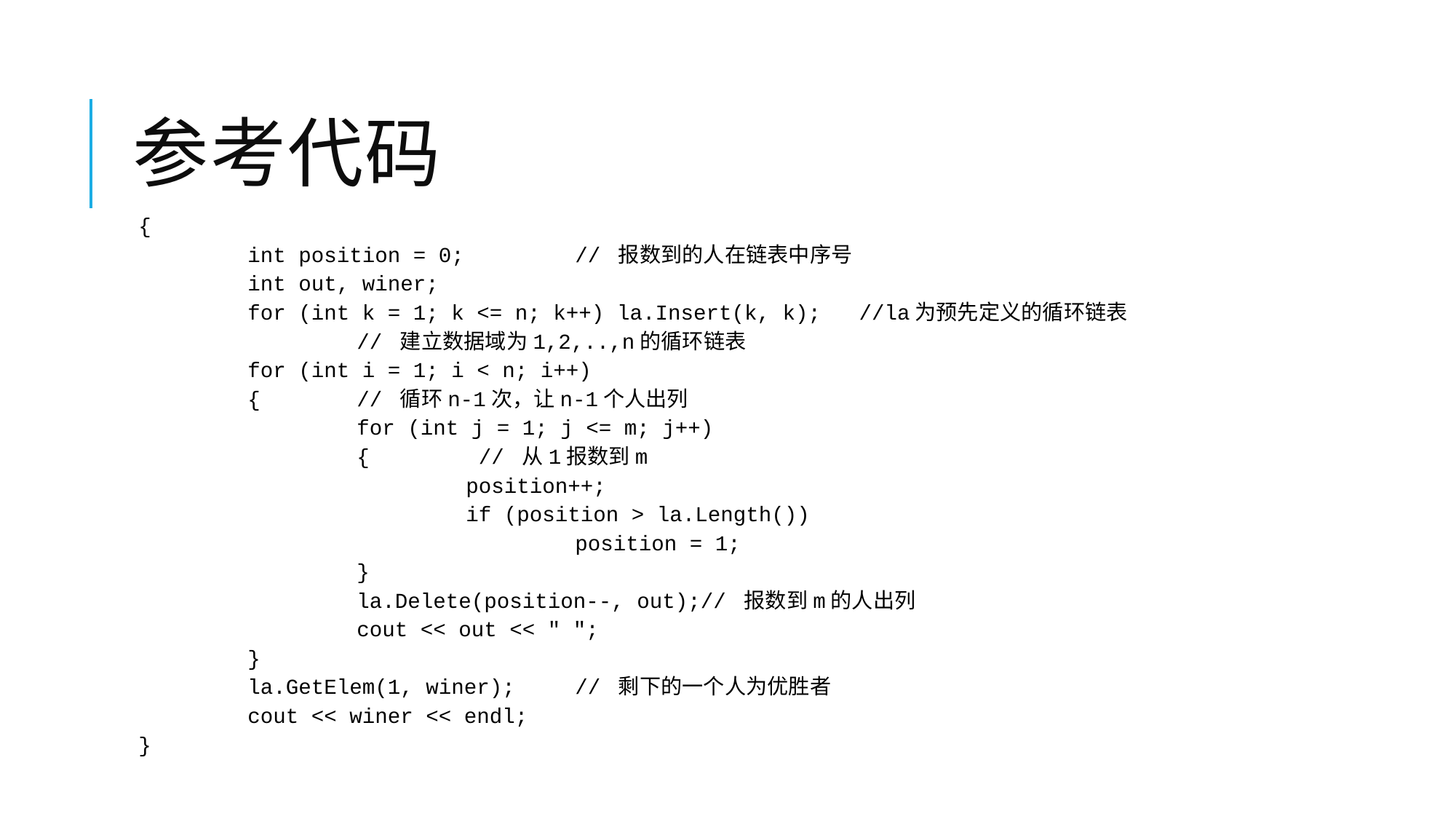

# 参考代码
{
    	int position = 0;		// 报数到的人在链表中序号
	int out, winer;
	for (int k = 1; k <= n; k++) la.Insert(k, k);   //la为预先定义的循环链表
		// 建立数据域为1,2,..,n的循环链表
	for (int i = 1; i < n; i++)
	{	// 循环n-1次，让n-1个人出列
		for (int j = 1; j <= m; j++)
		{	 // 从1报数到m
			position++;
			if (position > la.Length())
				position = 1;
		}
		la.Delete(position--, out);// 报数到m的人出列
		cout << out << " ";
	}
	la.GetElem(1, winer);	// 剩下的一个人为优胜者
	cout << winer << endl;
}